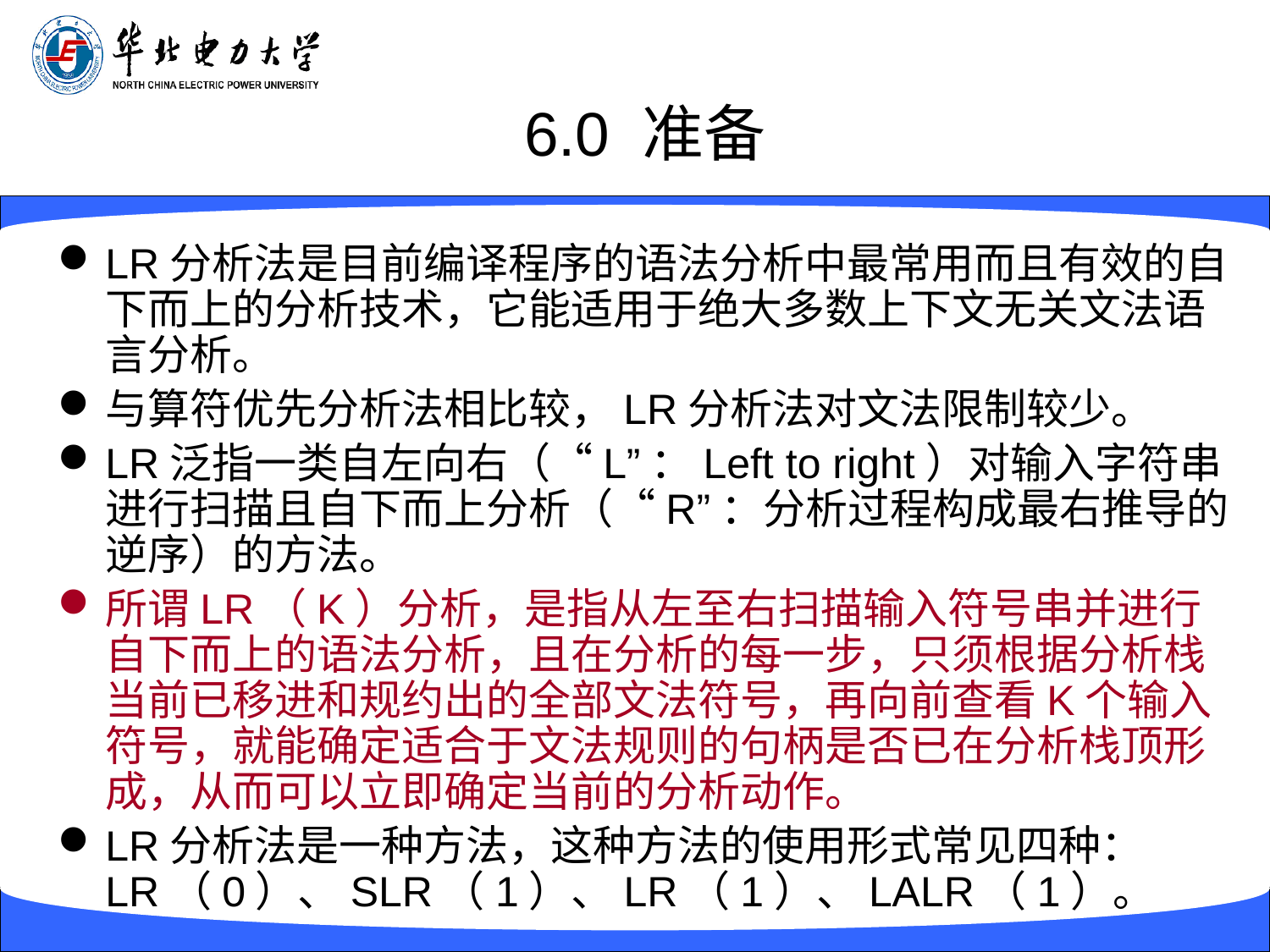

# 6.0 准备
LR分析法是目前编译程序的语法分析中最常用而且有效的自下而上的分析技术，它能适用于绝大多数上下文无关文法语言分析。
与算符优先分析法相比较，LR分析法对文法限制较少。
LR泛指一类自左向右（“L”：Left to right）对输入字符串进行扫描且自下而上分析（“R”：分析过程构成最右推导的逆序）的方法。
所谓LR（K）分析，是指从左至右扫描输入符号串并进行自下而上的语法分析，且在分析的每一步，只须根据分析栈当前已移进和规约出的全部文法符号，再向前查看K个输入符号，就能确定适合于文法规则的句柄是否已在分析栈顶形成，从而可以立即确定当前的分析动作。
LR分析法是一种方法，这种方法的使用形式常见四种：LR（0）、SLR（1）、LR（1）、LALR（1）。